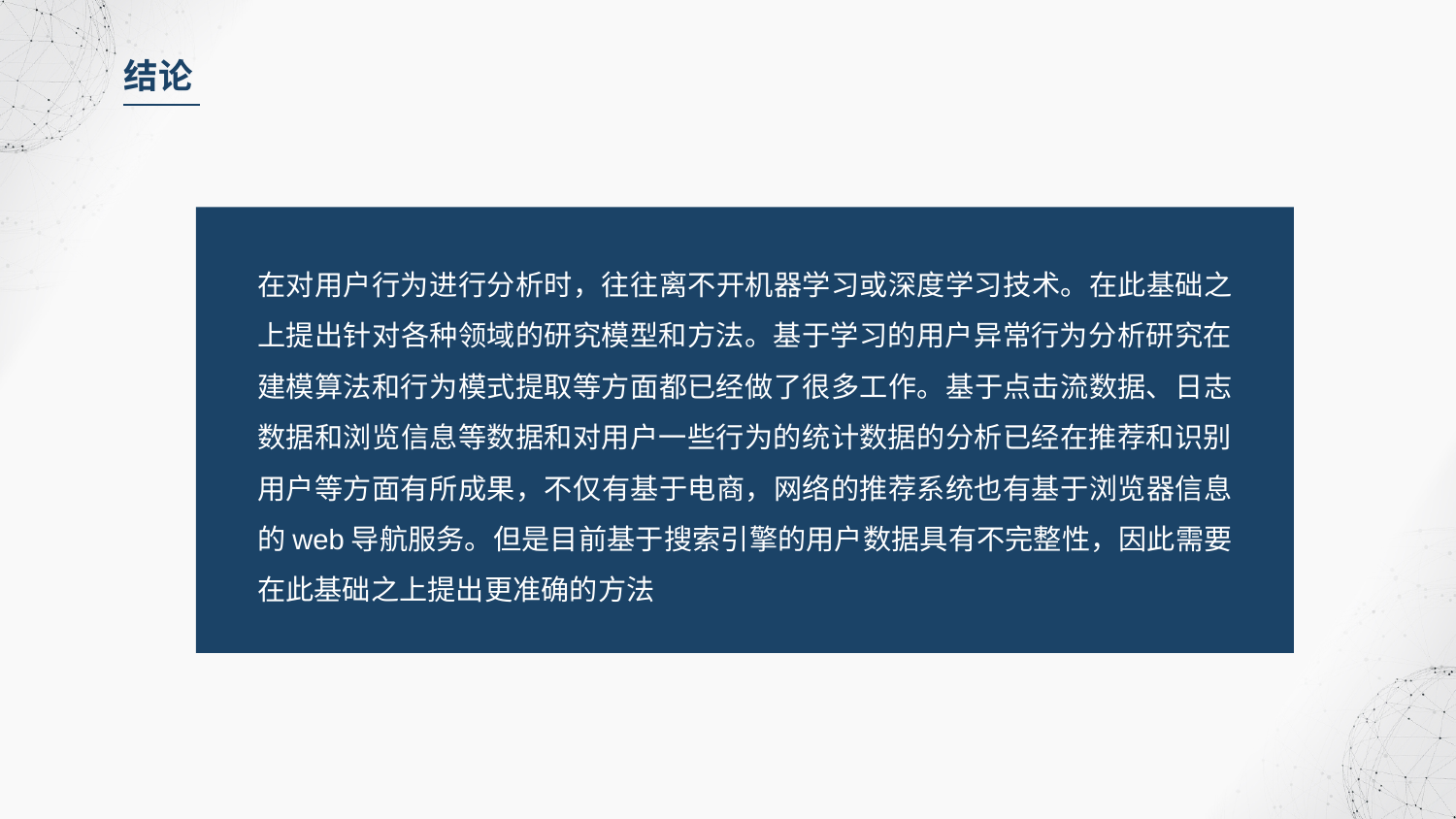

结论

在对用户行为进行分析时，往往离不开机器学习或深度学习技术。在此基础之上提出针对各种领域的研究模型和方法。基于学习的用户异常行为分析研究在建模算法和行为模式提取等方面都已经做了很多工作。基于点击流数据、日志数据和浏览信息等数据和对用户一些行为的统计数据的分析已经在推荐和识别用户等方面有所成果，不仅有基于电商，网络的推荐系统也有基于浏览器信息的web导航服务。但是目前基于搜索引擎的用户数据具有不完整性，因此需要在此基础之上提出更准确的方法